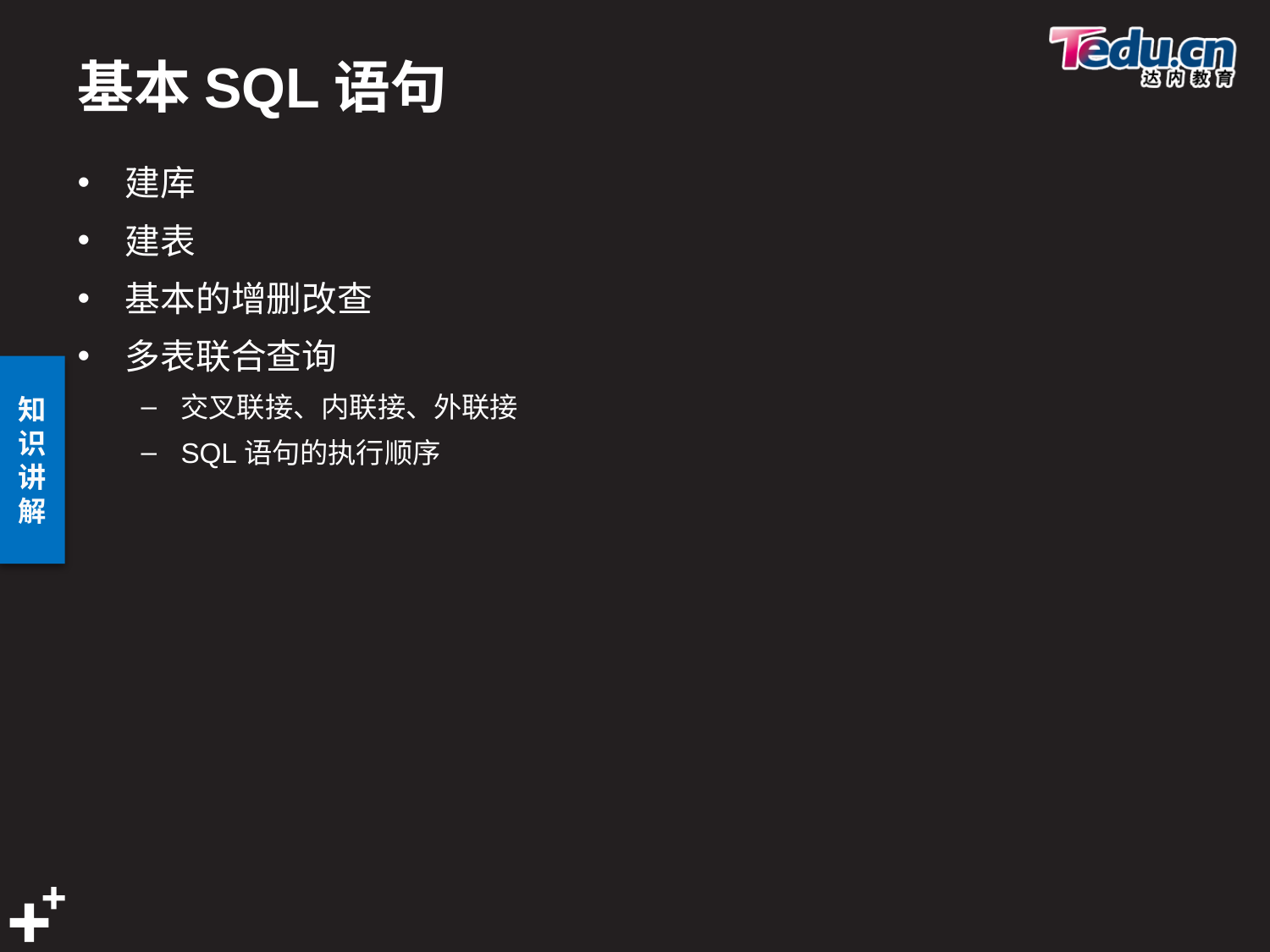

# 基本SQL语句
建库
建表
基本的增删改查
多表联合查询
交叉联接、内联接、外联接
SQL语句的执行顺序